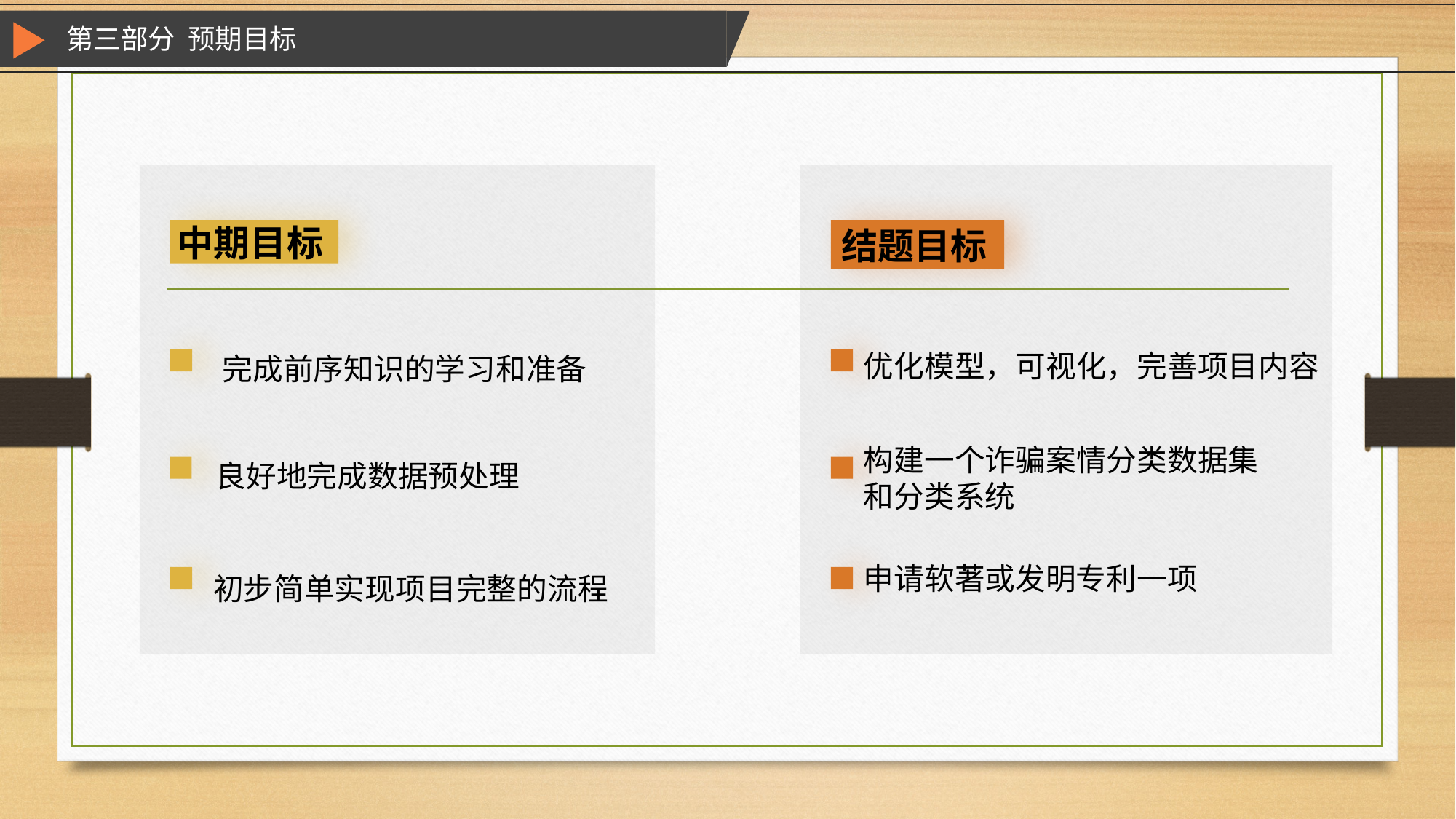

第三部分  预期目标

中期目标

完成前序知识的学习和准备

良好地完成数据预处理

初步简单实现项目完整的流程

结题目标

优化模型，可视化，完善项目内容

构建一个诈骗案情分类数据集和分类系统
申请软著或发明专利一项